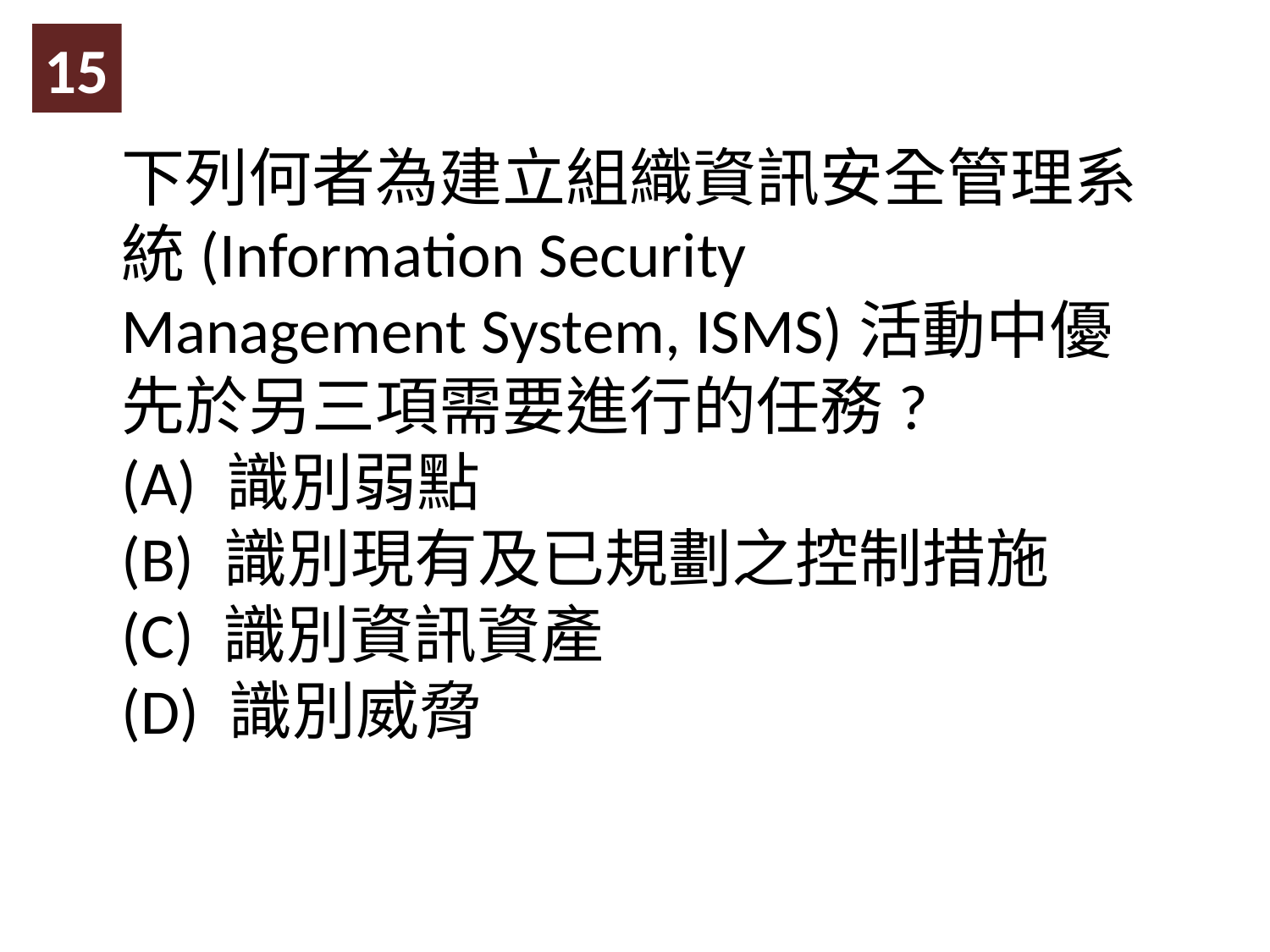

15
下列何者為建立組織資訊安全管理系統(Information Security
Management System, ISMS)活動中優先於另三項需要進行的任務?
(A) 識別弱點
(B) 識別現有及已規劃之控制措施
(C) 識別資訊資產
(D) 識別威脅